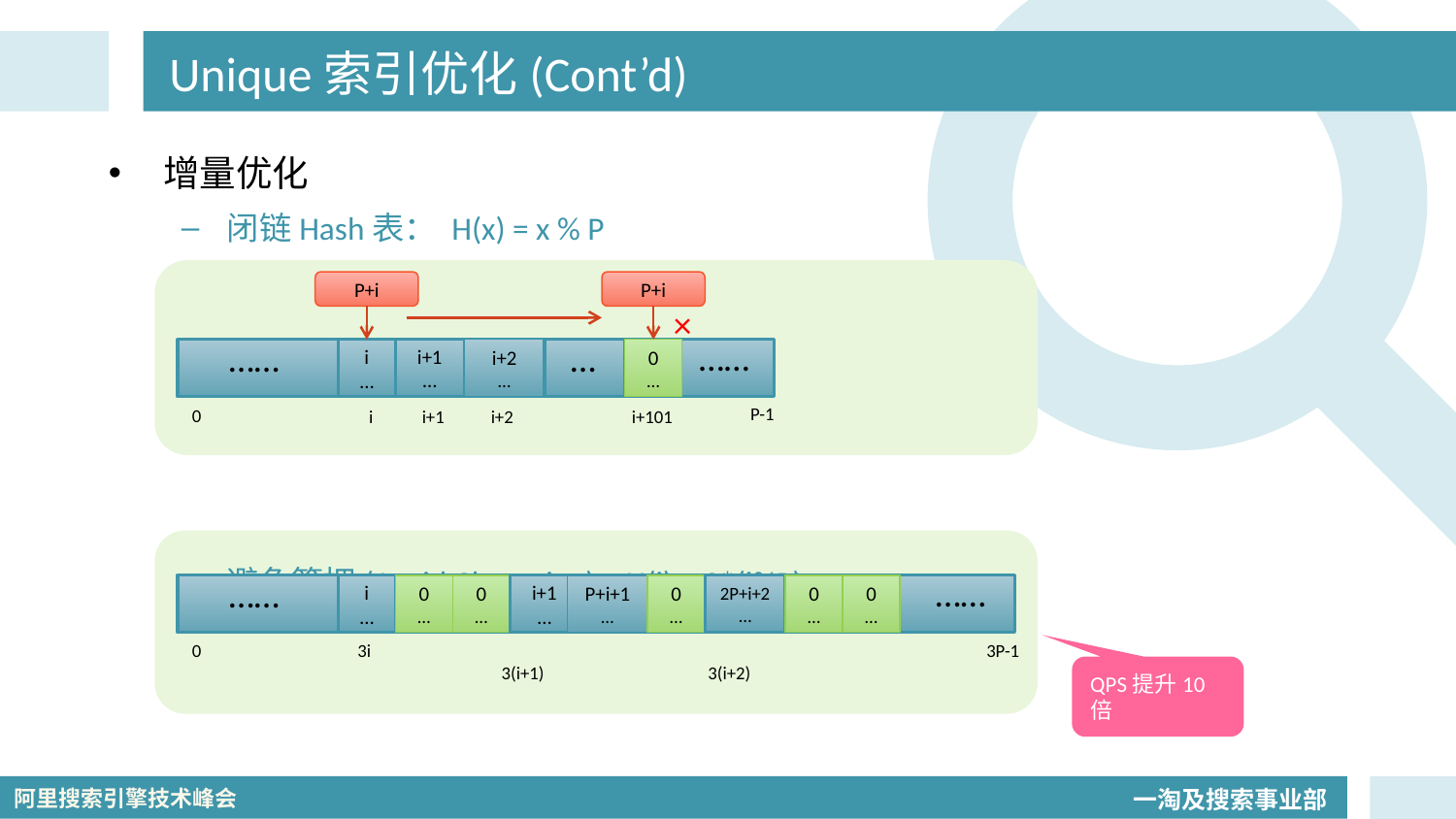

# Unique索引优化(Cont’d)
增量优化
闭链Hash表： H(x) = x % P

避免簇拥(Avoid Clustering) :  H(i) = 3*(i%P)
 i+2
P+i
P+i
×
……
……
…
i+1
…
i+2
…

0
…

i
…
P-1
0
    i
   i+1
   i+2
 i+101

……
……

i
…
0
…
0
…
i+1
…
P+i+1
…
0
…
2P+i+2
…
0
…
0
…
0
    3i
   3(i+1)
   3(i+2)
3P-1
QPS提升10倍